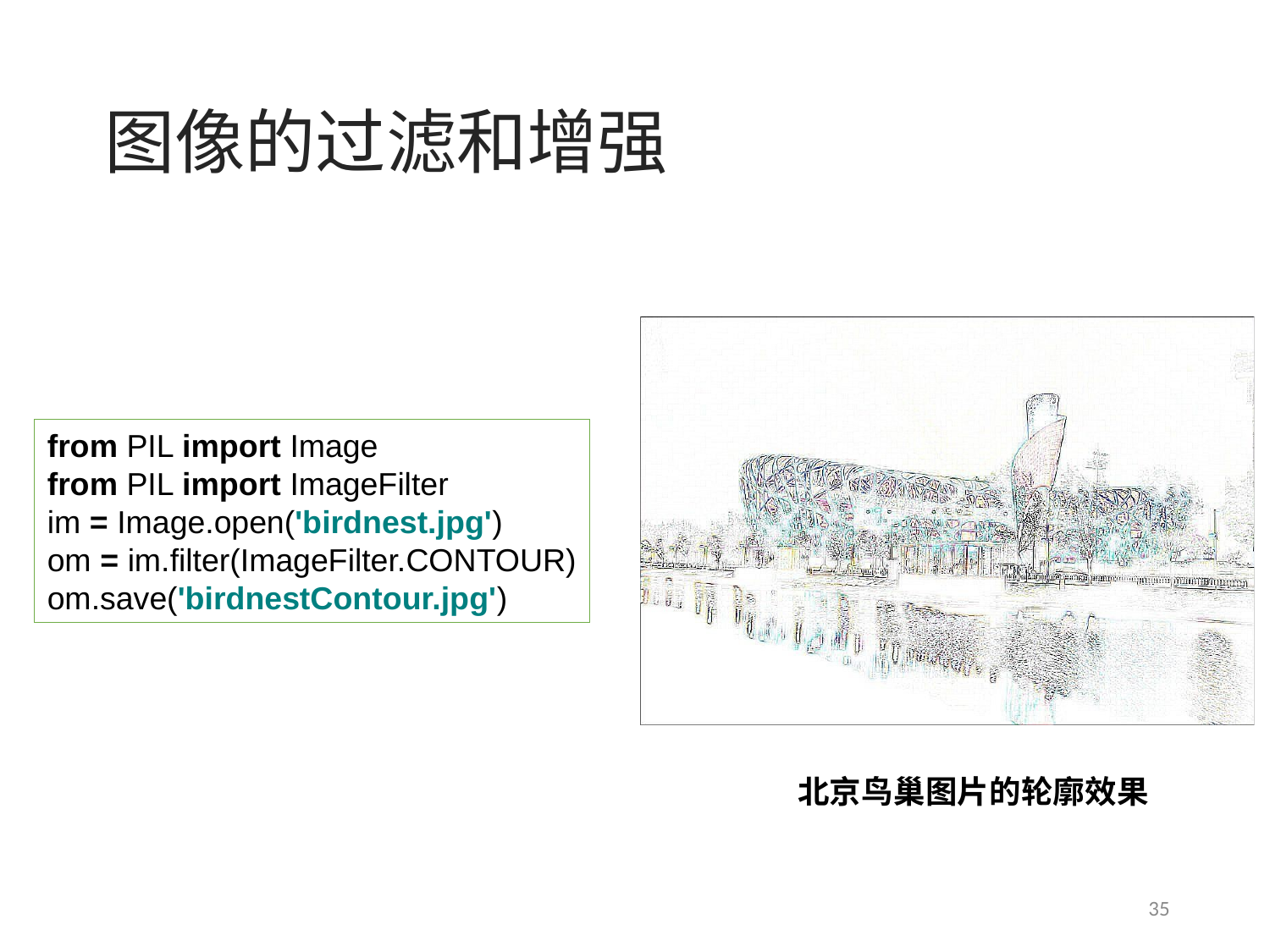

# 图像的过滤和增强

from PIL import Image
from PIL import ImageFilter
im = Image.open('birdnest.jpg')
om = im.filter(ImageFilter.CONTOUR)
om.save('birdnestContour.jpg')
北京鸟巢图片的轮廓效果
35